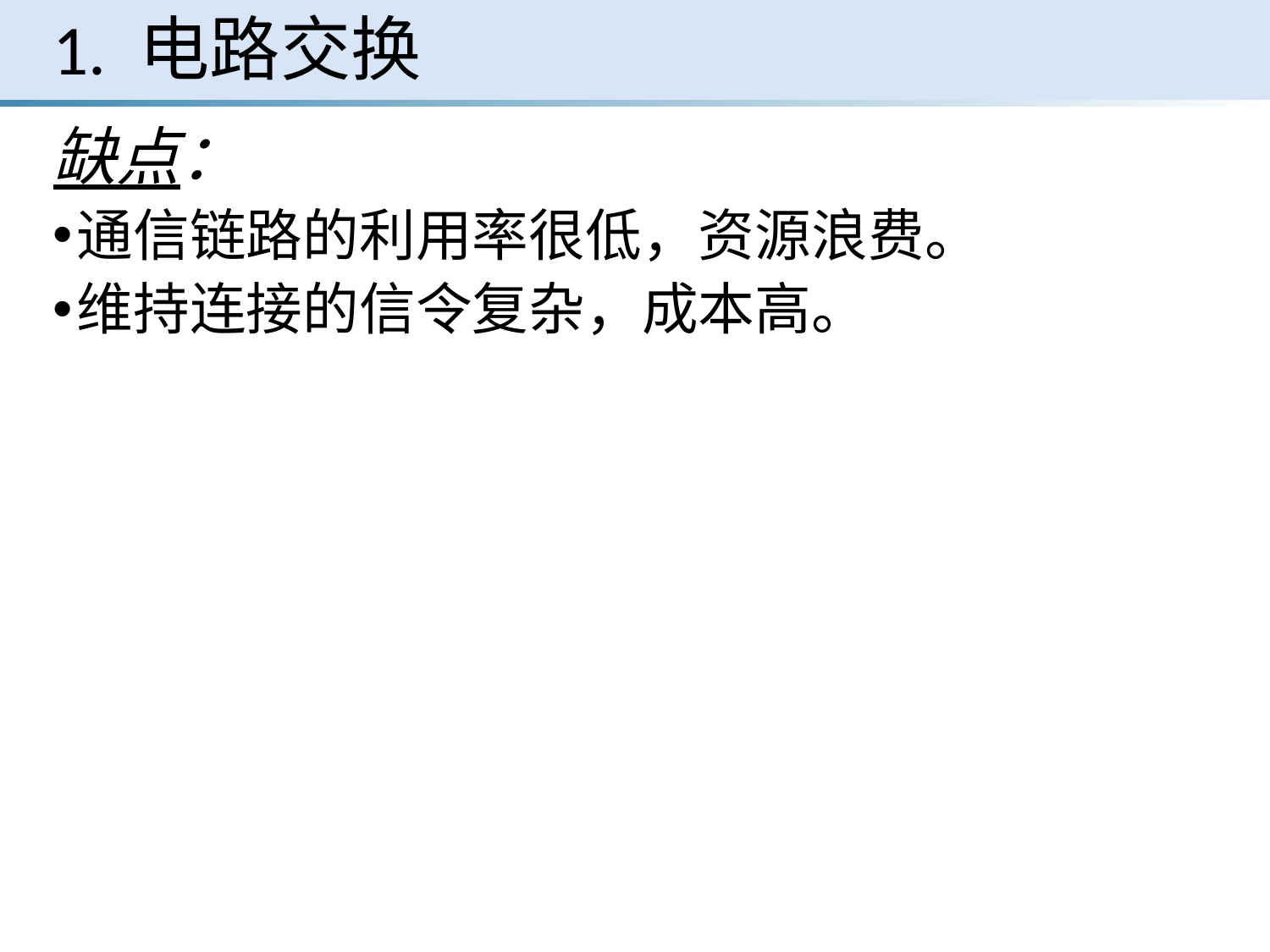

# 1. 电路交换
缺点：
通信链路的利用率很低，资源浪费。
维持连接的信令复杂，成本高。